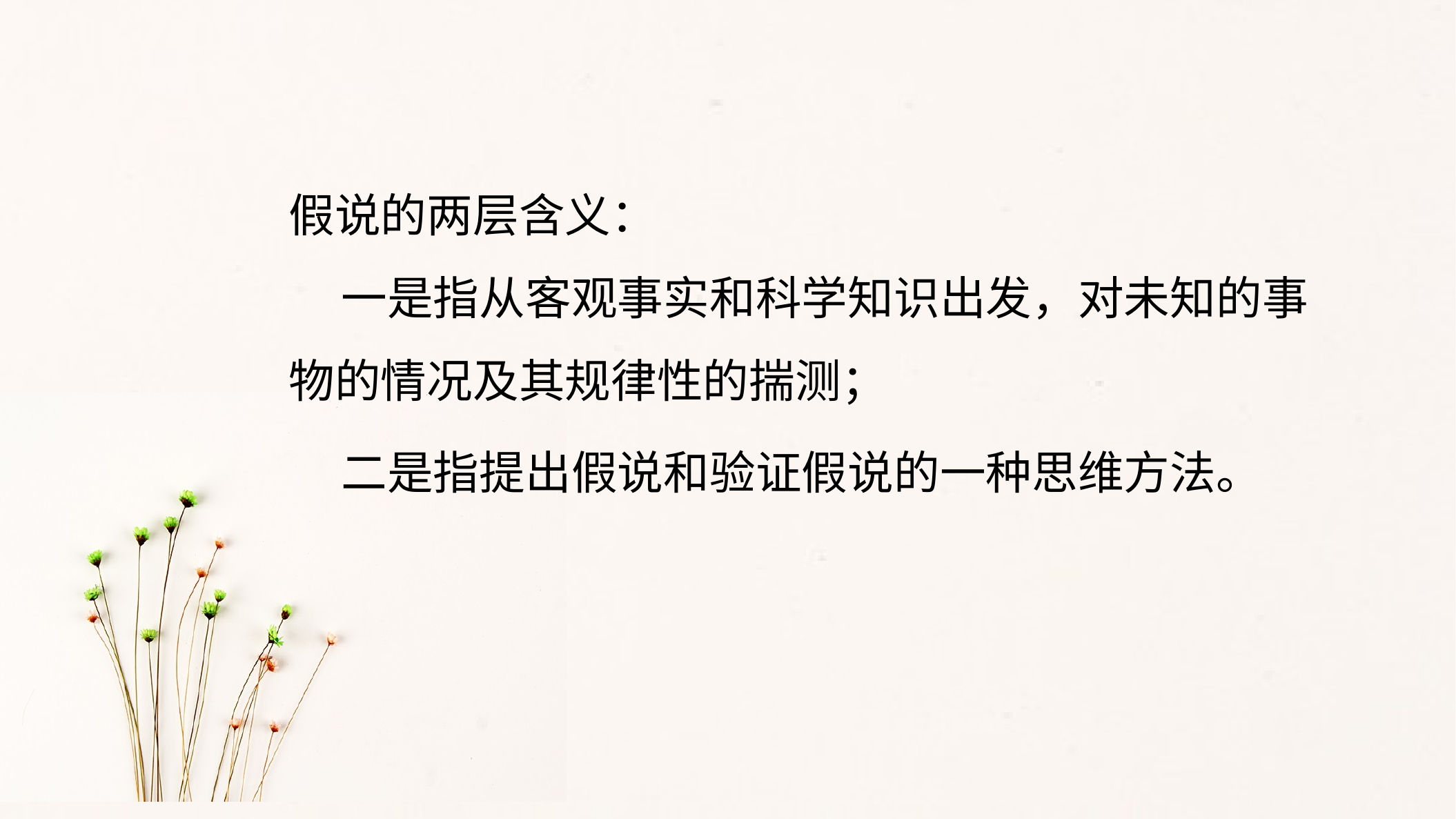

假说的两层含义：
    一是指从客观事实和科学知识出发，对未知的事物的情况及其规律性的揣测；
    二是指提出假说和验证假说的一种思维方法。